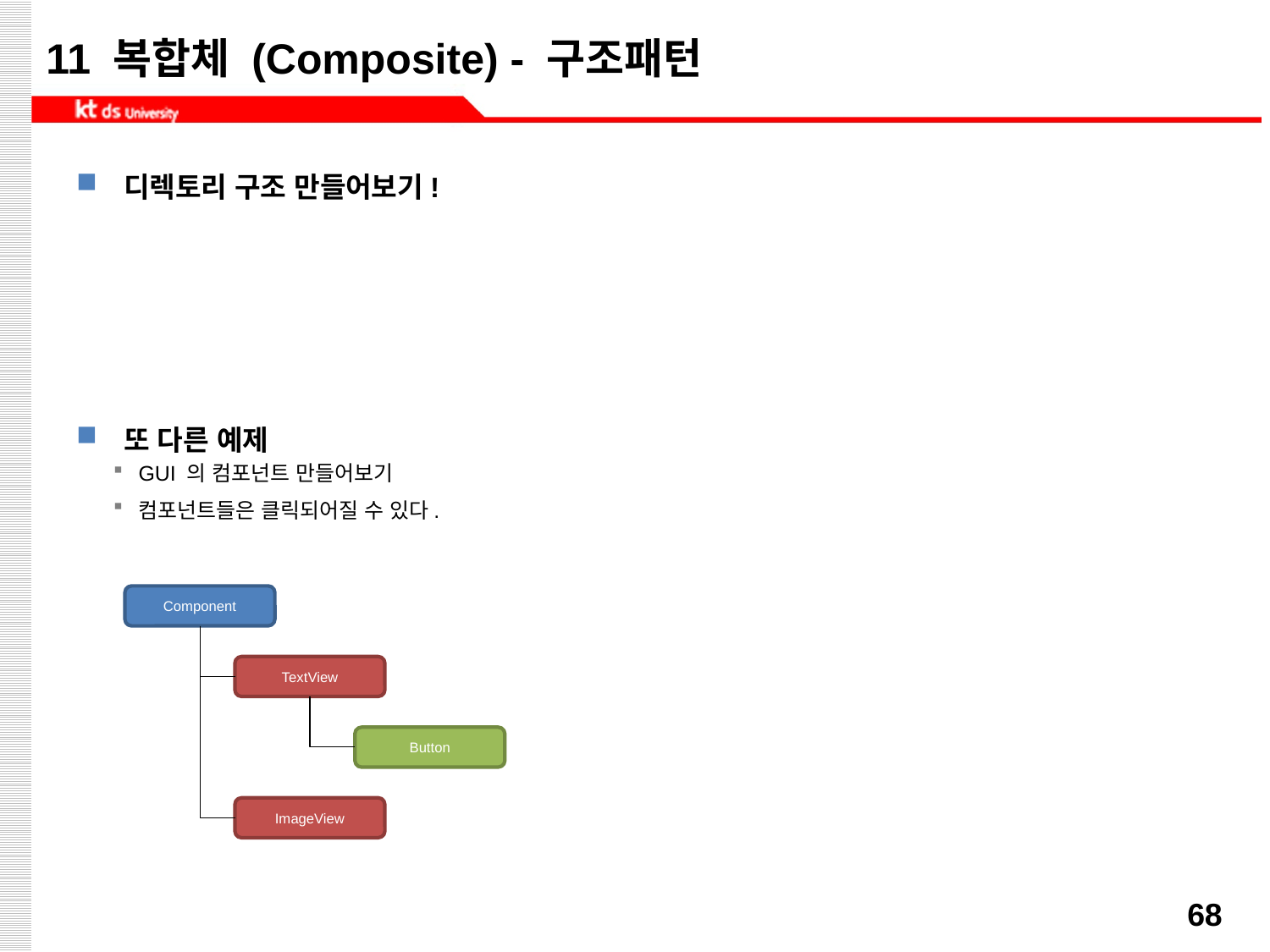

# 11 복합체 (Composite) - 구조패턴
디렉토리 구조 만들어보기!

또 다른 예제
GUI 의 컴포넌트 만들어보기
컴포넌트들은 클릭되어질 수 있다.

Component
TextView
Button
ImageView